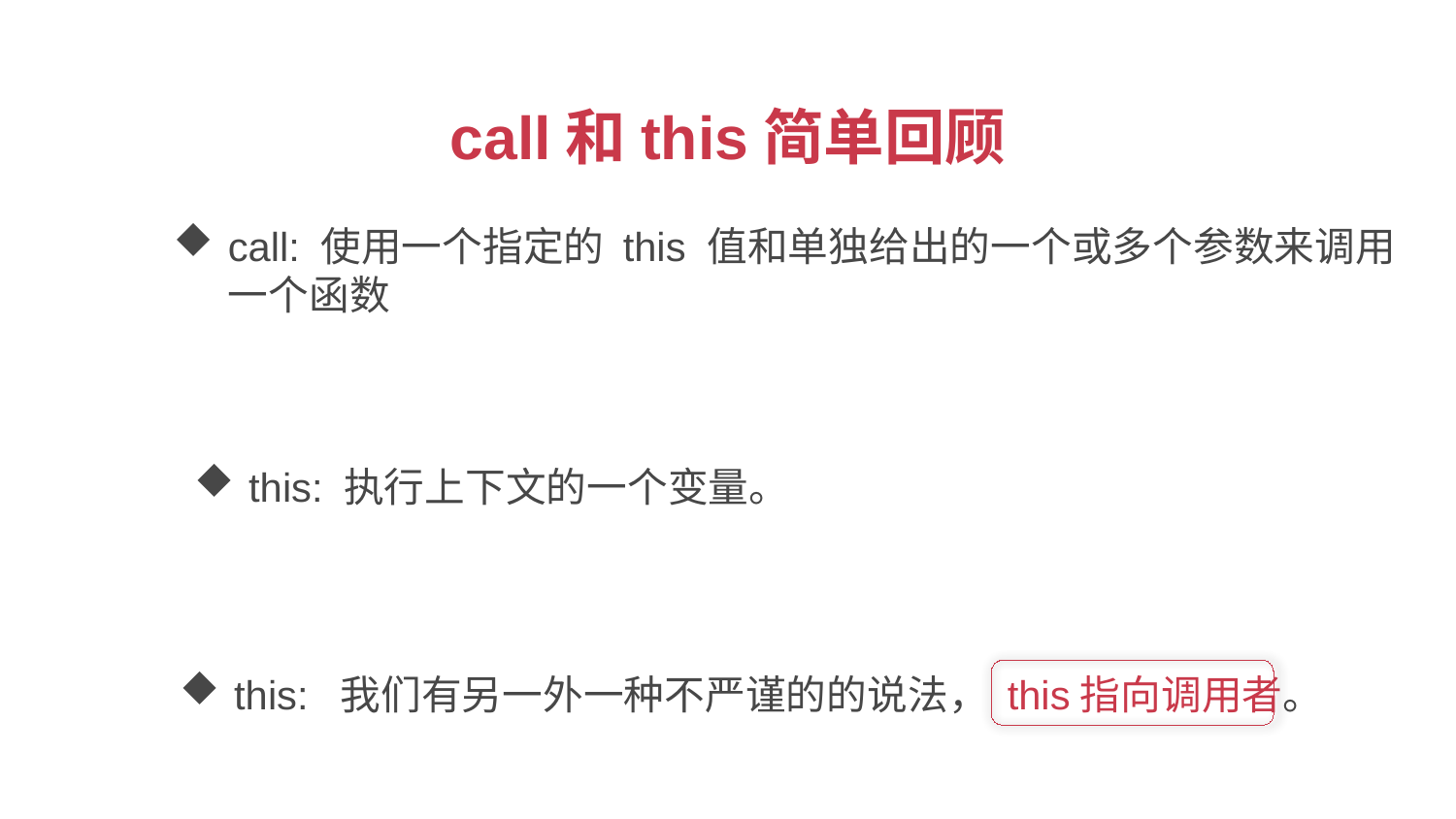

call和this简单回顾
call: 使用一个指定的 this 值和单独给出的一个或多个参数来调用一个函数
this: 执行上下文的一个变量。

this:  我们有另一外一种不严谨的的说法， this指向调用者。